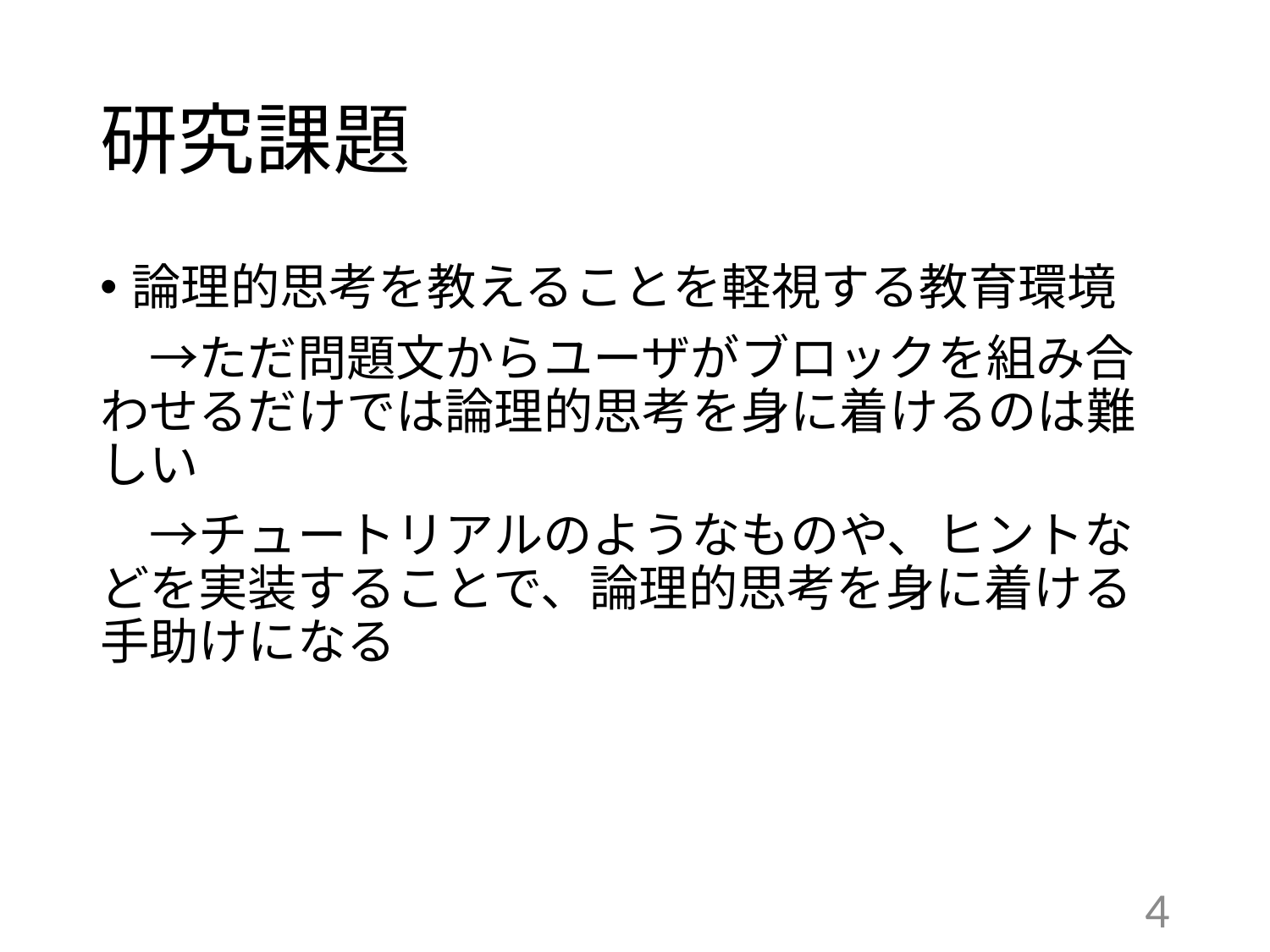

# 研究課題
論理的思考を教えることを軽視する教育環境
　→ただ問題文からユーザがブロックを組み合わせるだけでは論理的思考を身に着けるのは難しい
　→チュートリアルのようなものや、ヒントなどを実装することで、論理的思考を身に着ける手助けになる

4